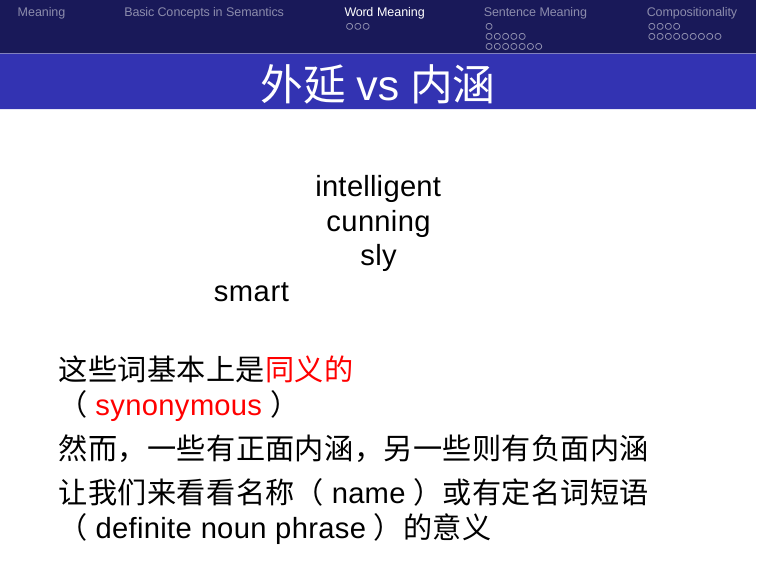

Meaning
Basic Concepts in Semantics
Word Meaning
Sentence Meaning
Compositionality

外延vs内涵
intelligent  cunning  sly
smart

这些词基本上是同义的（synonymous）
然而，一些有正面内涵，另一些则有负面内涵
让我们来看看名称（name）或有定名词短语（definite noun phrase）的意义